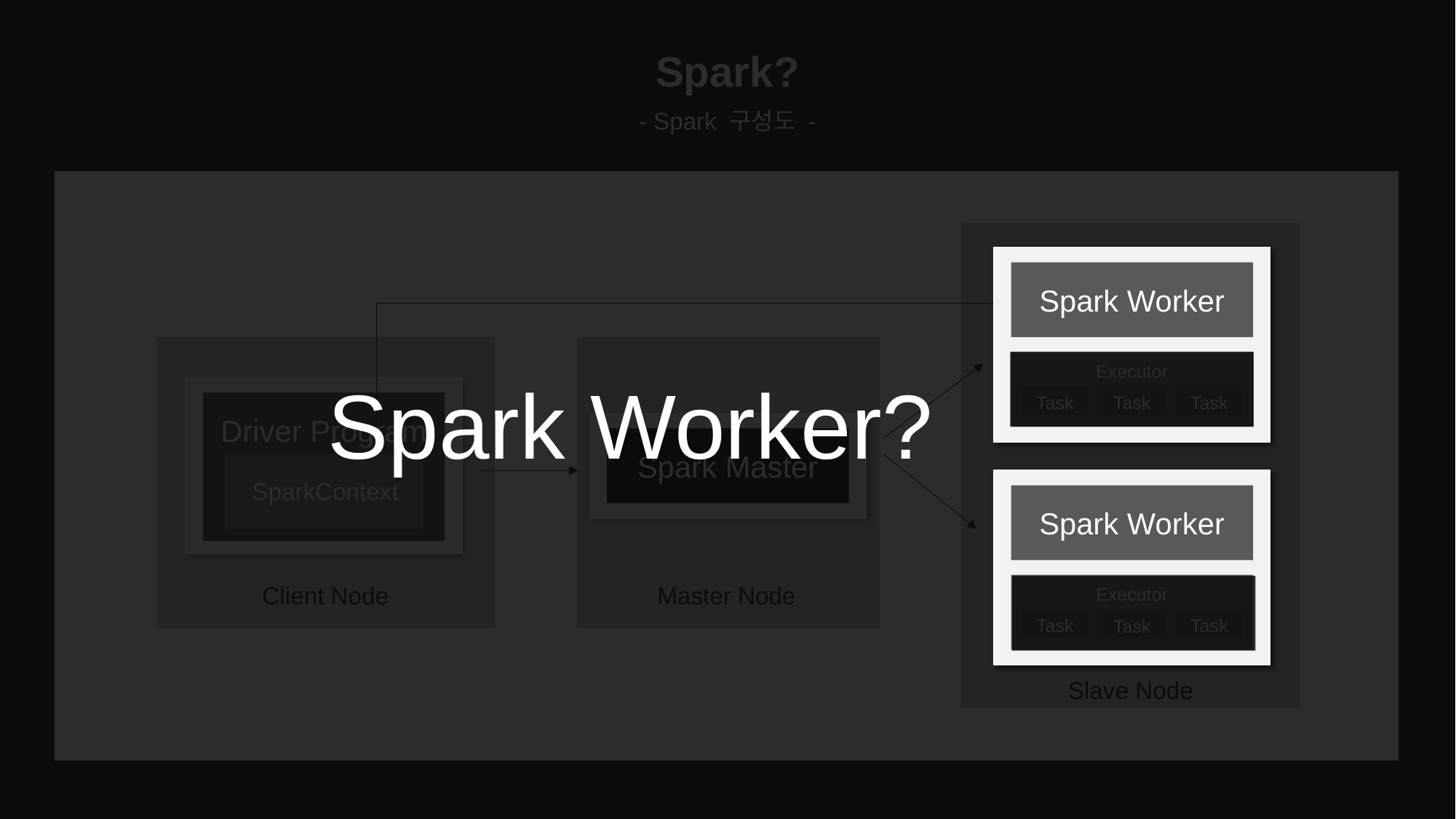

Spark?
- Spark 구성도 -

Spark Worker

Executor
Task

Task

Task

Spark Worker

Executor
Task

Task

Task

Spark Worker?

Driver Program

SparkContext

Spark Master

Spark Worker

Executor
Task

Task

Task

Spark Worker

Executor
Task

Task

Task

Client Node
Master Node

Slave Node